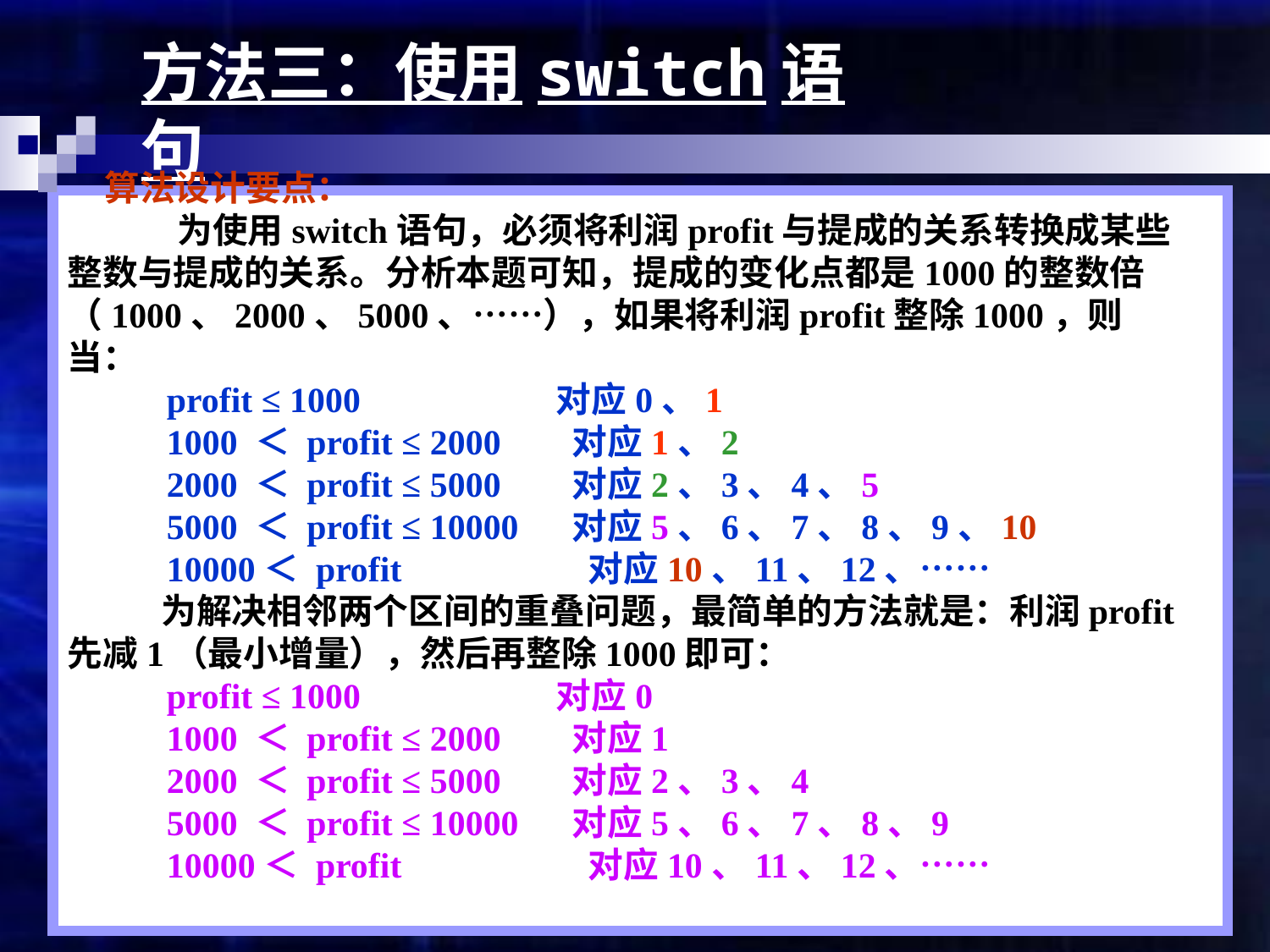

方法三：使用switch语句
算法设计要点：
        为使用switch语句，必须将利润profit与提成的关系转换成某些整数与提成的关系。分析本题可知，提成的变化点都是1000的整数倍（1000、2000、5000、……），如果将利润profit整除1000，则当：
       profit ≤ 1000                     对应0、1
       1000 ＜ profit ≤ 2000       对应1、2
       2000 ＜ profit ≤ 5000       对应2、3、4、5
       5000 ＜ profit ≤ 10000     对应5、6、7、8、9、10
       10000＜ profit                    对应10、11、12、……
      为解决相邻两个区间的重叠问题，最简单的方法就是：利润profit先减1（最小增量），然后再整除1000即可：
       profit ≤ 1000                     对应0
       1000 ＜ profit ≤ 2000       对应1
       2000 ＜ profit ≤ 5000       对应2、3、4
       5000 ＜ profit ≤ 10000     对应5、6、7、8、9
       10000＜ profit                    对应10、11、12、……